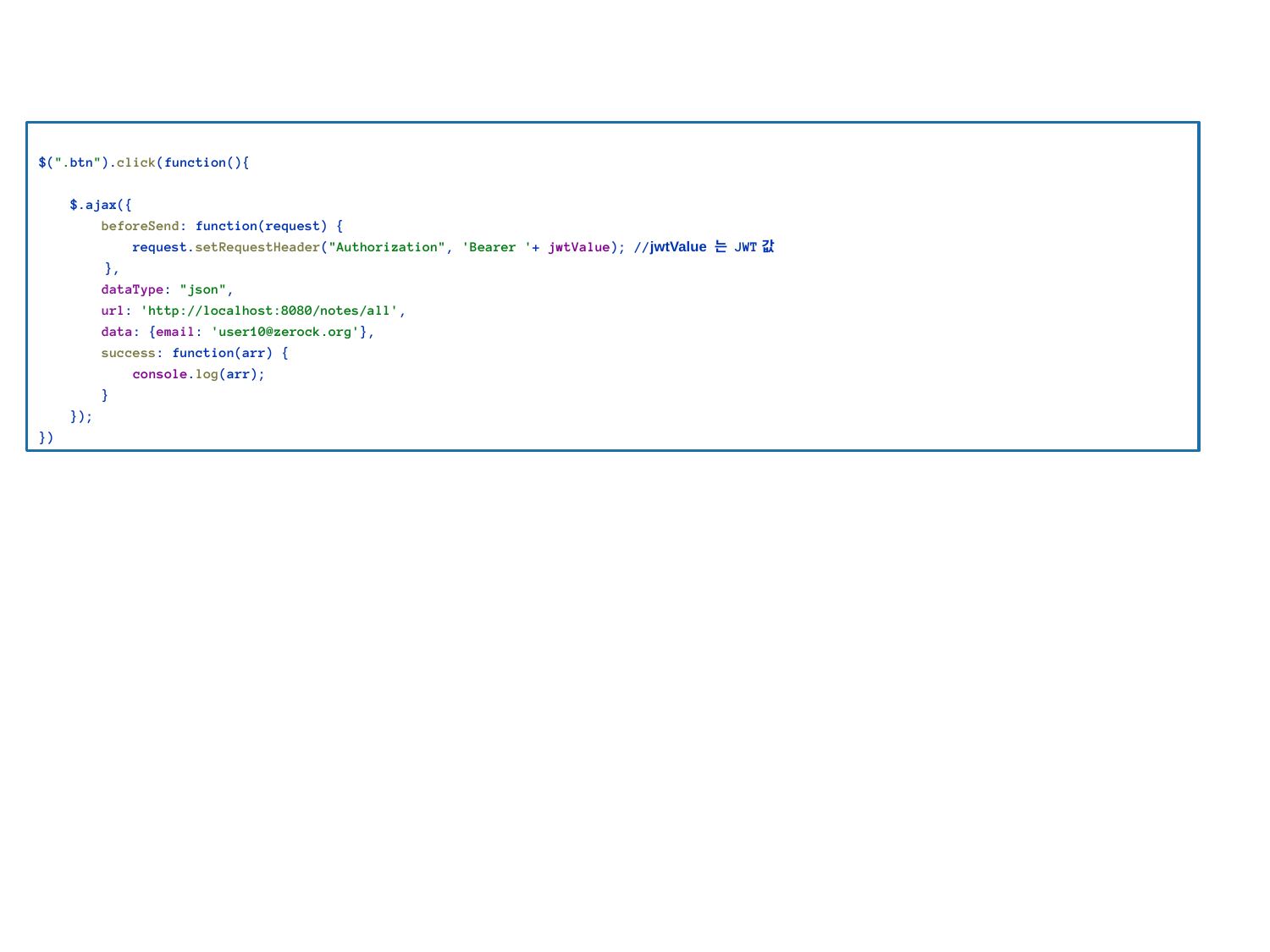

$(".btn").click(function(){
    $.ajax({
        beforeSend: function(request) {
            request.setRequestHeader("Authorization", 'Bearer '+ jwtValue); //jwtValue 는 JWT값
        },
        dataType: "json",
        url: 'http://localhost:8080/notes/all',
        data: {email: 'user10@zerock.org'},
        success: function(arr) {
            console.log(arr);
        }
    });
})